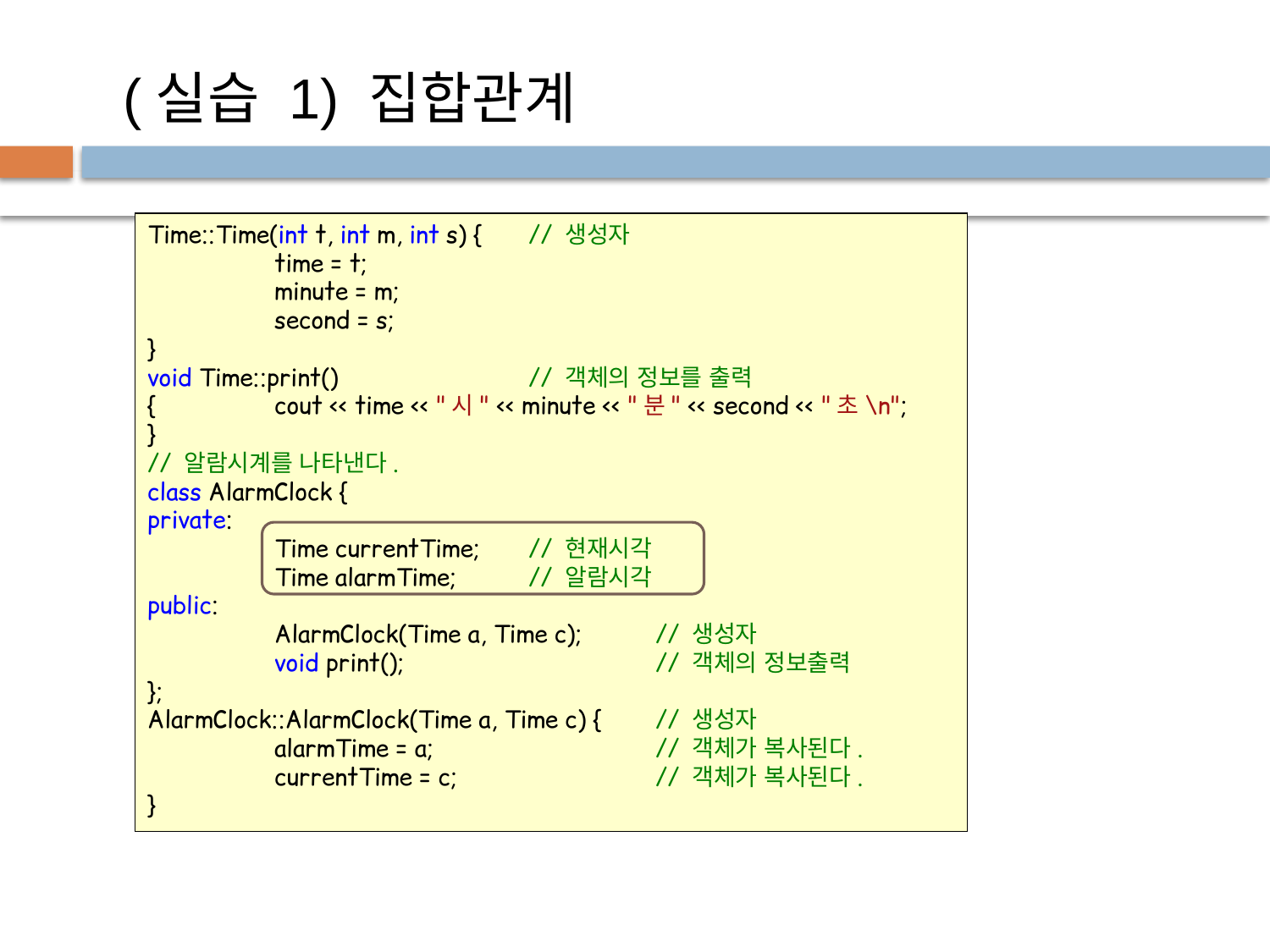

(실습 1) 집합관계
Time::Time(int t, int m, int s) {	// 생성자
	time = t;
	minute = m;
	second = s;
}
void Time::print()		// 객체의 정보를 출력
{	cout << time << "시" << minute << "분" << second << "초\n";
}
// 알람시계를 나타낸다.
class AlarmClock {
private:
	Time currentTime;	// 현재시각
	Time alarmTime;	// 알람시각
public:
	AlarmClock(Time a, Time c);	// 생성자
	void print();		// 객체의 정보출력
};
AlarmClock::AlarmClock(Time a, Time c) {	// 생성자
	alarmTime = a;		// 객체가 복사된다.
	currentTime = c;		// 객체가 복사된다.
}